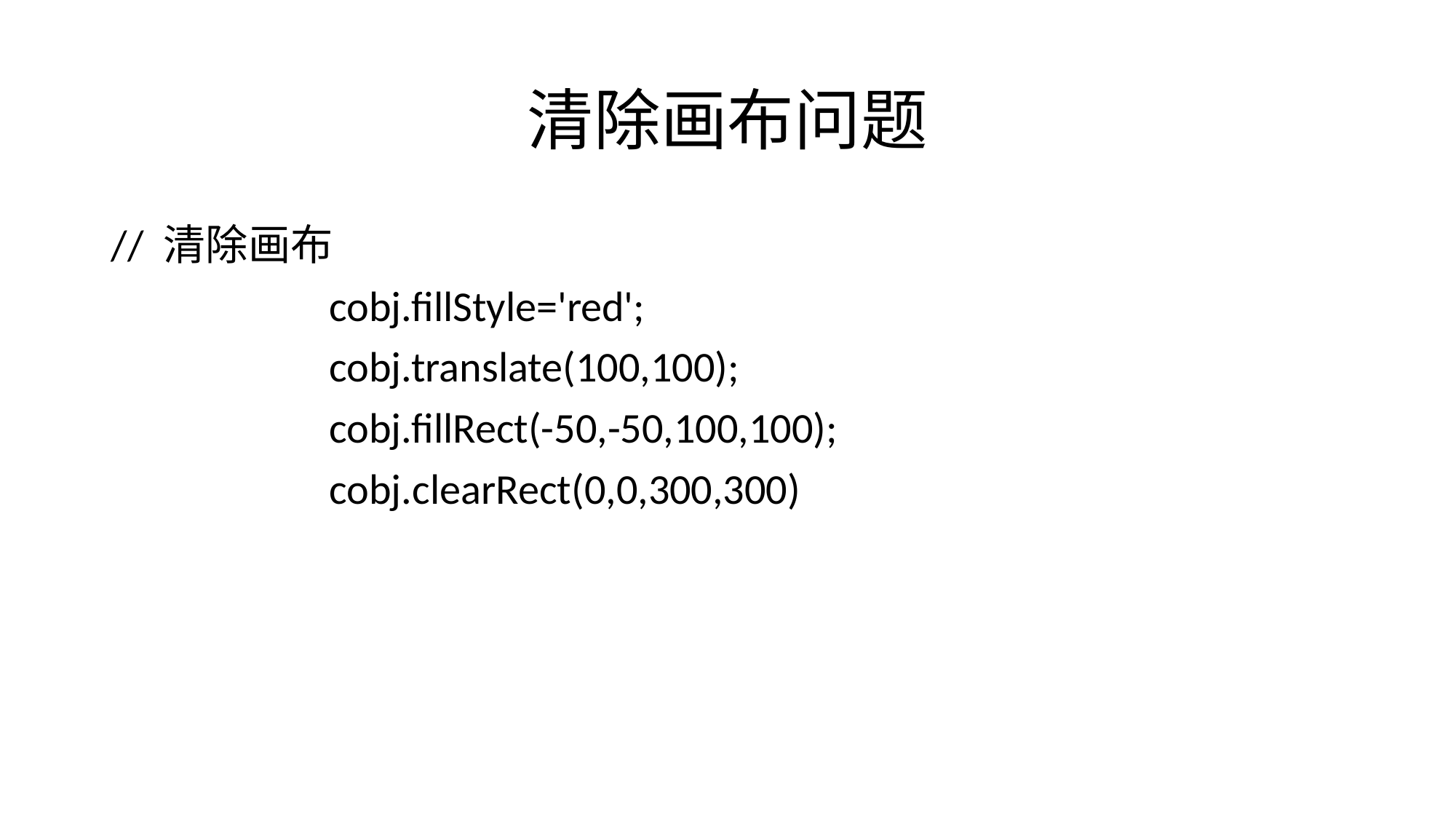

# 清除画布问题
// 清除画布
		cobj.fillStyle='red';
		cobj.translate(100,100);
		cobj.fillRect(-50,-50,100,100);
		cobj.clearRect(0,0,300,300)